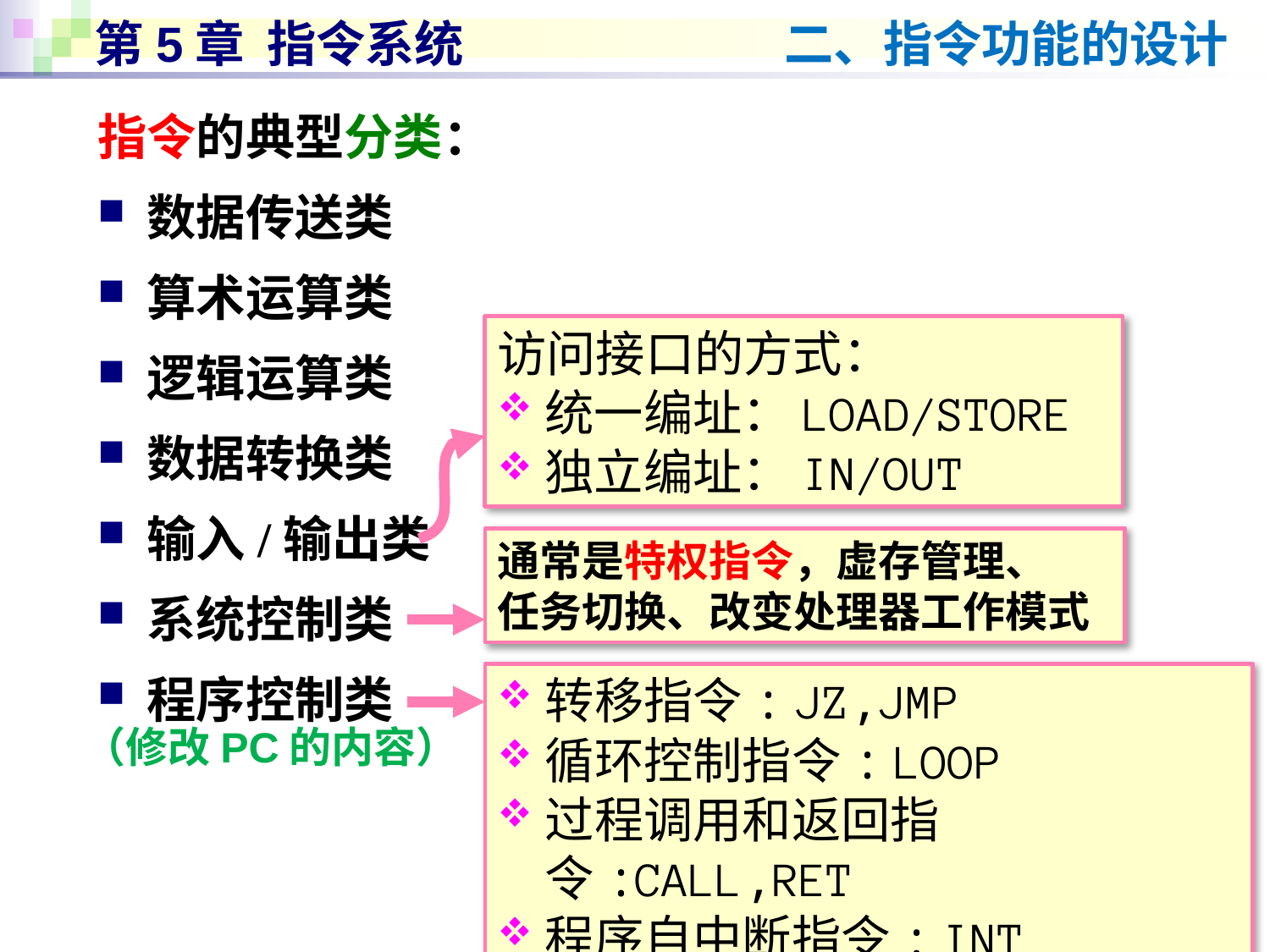

# 第5章  指令系统
二、指令功能的设计
指令的典型分类：
数据传送类
算术运算类
逻辑运算类
数据转换类
输入/输出类
系统控制类
程序控制类
访问接口的方式：
统一编址：LOAD/STORE
独立编址：IN/OUT

通常是特权指令，虚存管理、
任务切换、改变处理器工作模式
转移指令: JZ,JMP
循环控制指令: LOOP
过程调用和返回指令:CALL,RET
程序自中断指令: INT
（修改PC的内容）
32